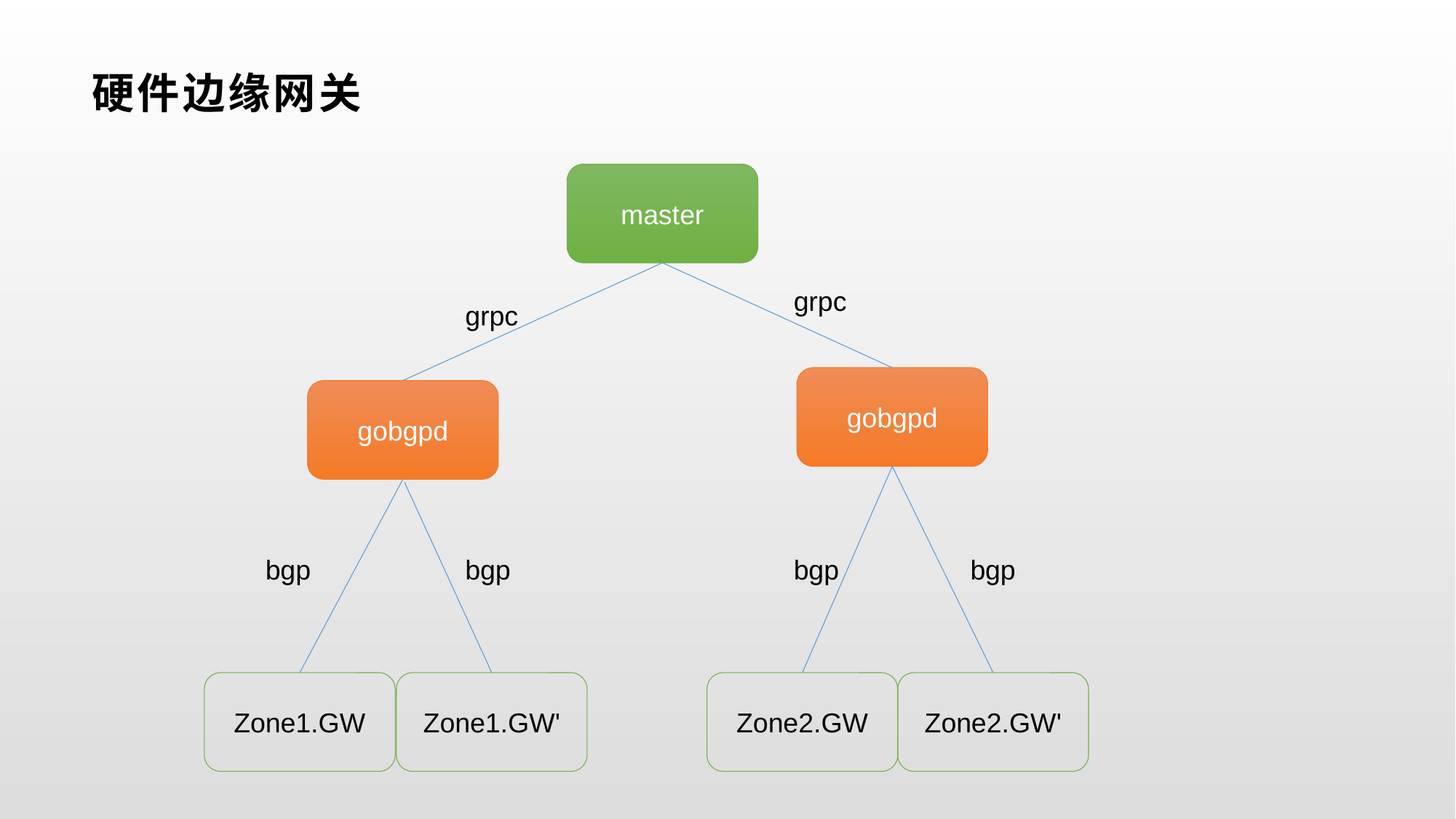

# 硬件边缘网关
master
grpc
grpc
gobgpd
gobgpd
bgp
bgp
bgp
bgp
Zone1.GW
Zone1.GW'
Zone2.GW
Zone2.GW'